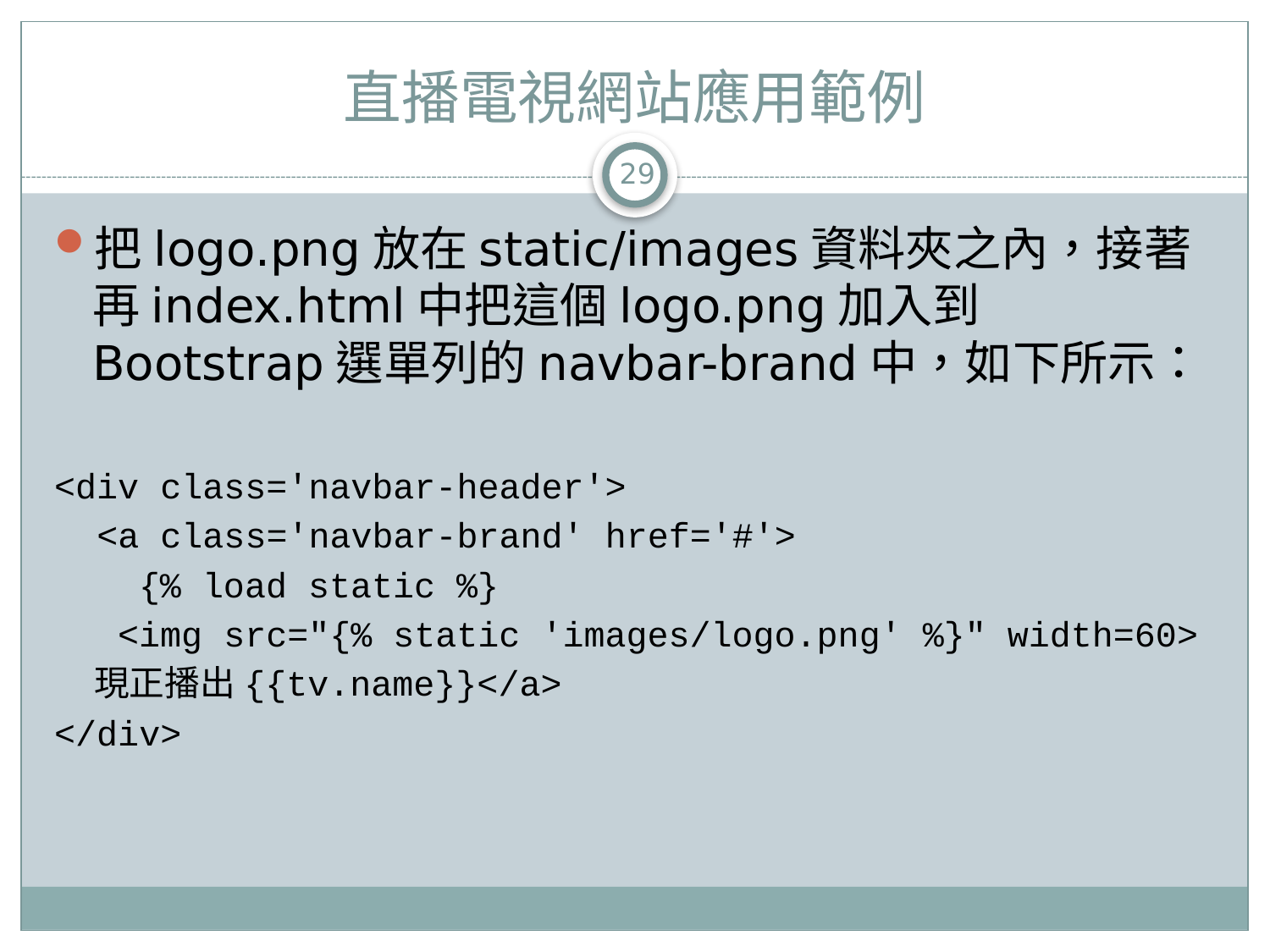

# 直播電視網站應用範例
29
把logo.png放在static/images資料夾之內，接著再index.html中把這個logo.png加入到Bootstrap選單列的navbar-brand中，如下所示：

<div class='navbar-header'>
  <a class='navbar-brand' href='#'>
    {% load static %}
   <img src="{% static 'images/logo.png' %}" width=60>
    現正播出{{tv.name}}</a>
</div>